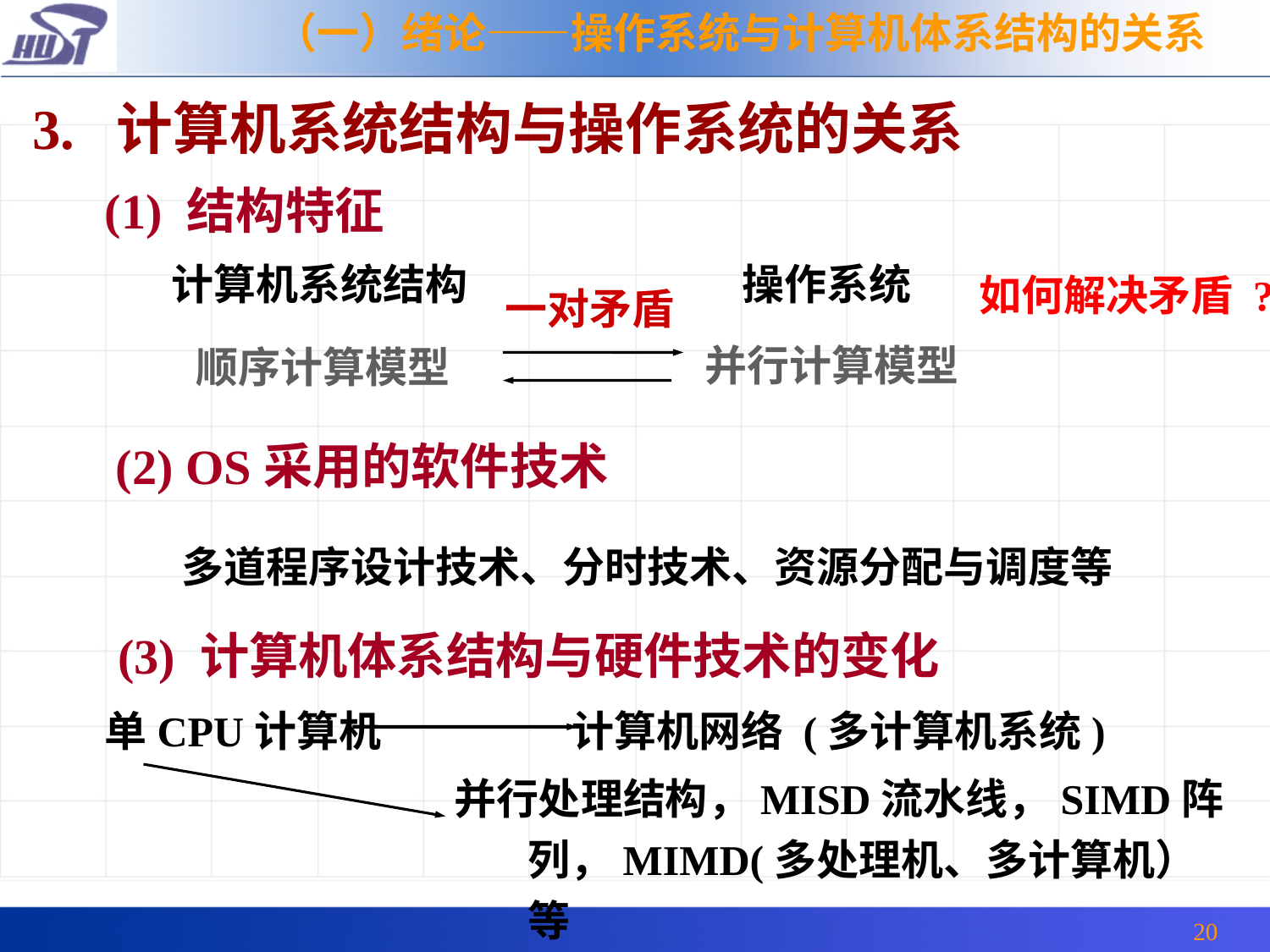

（一）绪论——操作系统与计算机体系结构的关系
3.  计算机系统结构与操作系统的关系
(1) 结构特征
如何解决矛盾 ?
操作系统
并行计算模型
计算机系统结构
一对矛盾

顺序计算模型
(2) OS采用的软件技术
多道程序设计技术、分时技术、资源分配与调度等
(3) 计算机体系结构与硬件技术的变化
       单CPU计算机                    计算机网络 (多计算机系统)

并行处理结构，MISD流水线，SIMD阵列，MIMD(多处理机、多计算机）等

20